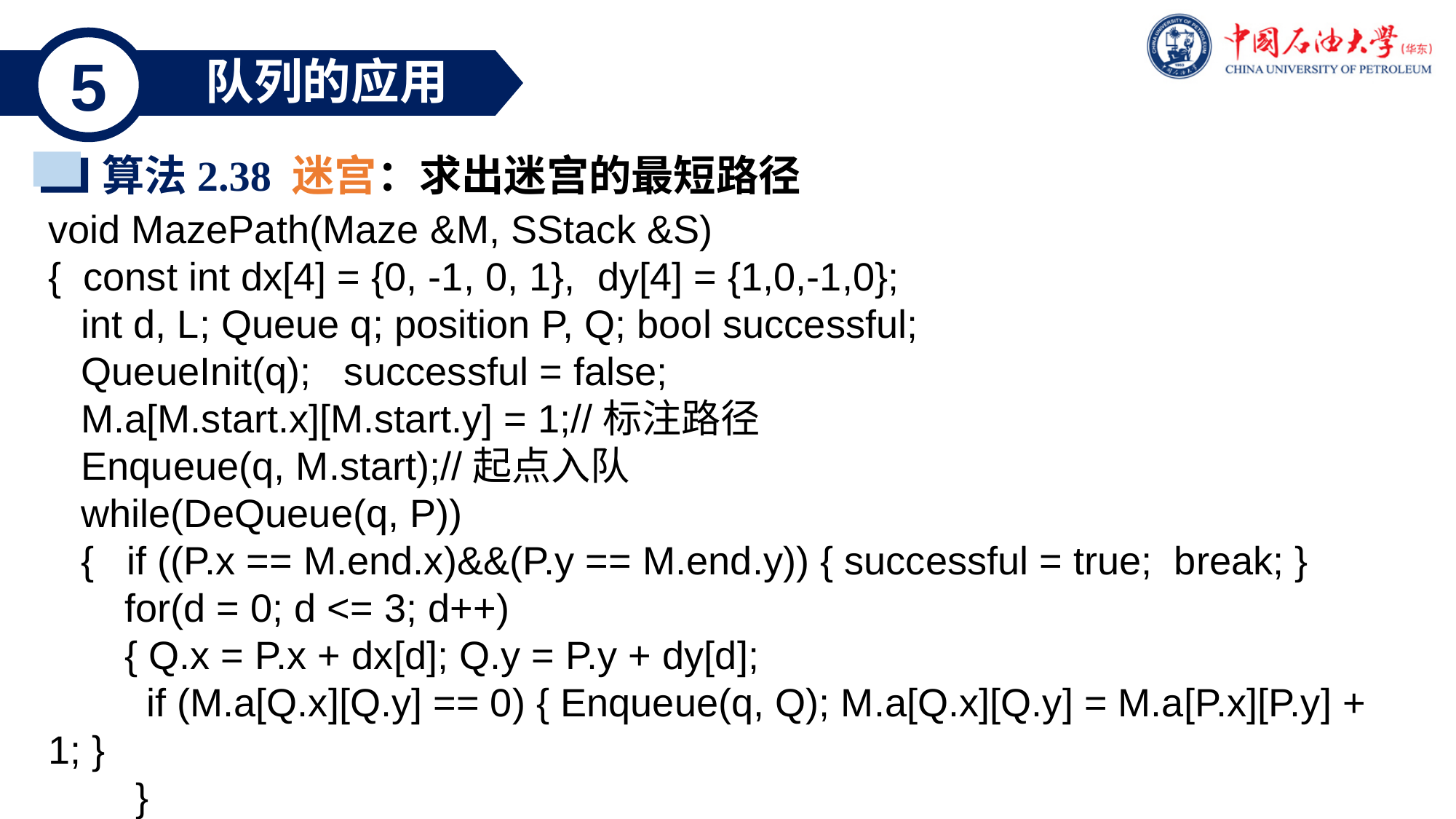

5
队列的应用
算法2.38 迷宫：求出迷宫的最短路径

void MazePath(Maze &M, SStack &S)
{  const int dx[4] = {0, -1, 0, 1},  dy[4] = {1,0,-1,0};
   int d, L; Queue q; position P, Q; bool successful;
   QueueInit(q);   successful = false;
   M.a[M.start.x][M.start.y] = 1;//标注路径
   Enqueue(q, M.start);//起点入队
   while(DeQueue(q, P))
   {   if ((P.x == M.end.x)&&(P.y == M.end.y)) { successful = true;  break; }
       for(d = 0; d <= 3; d++)
       { Q.x = P.x + dx[d]; Q.y = P.y + dy[d];
         if (M.a[Q.x][Q.y] == 0) { Enqueue(q, Q); M.a[Q.x][Q.y] = M.a[P.x][P.y] + 1; }
        }
    }